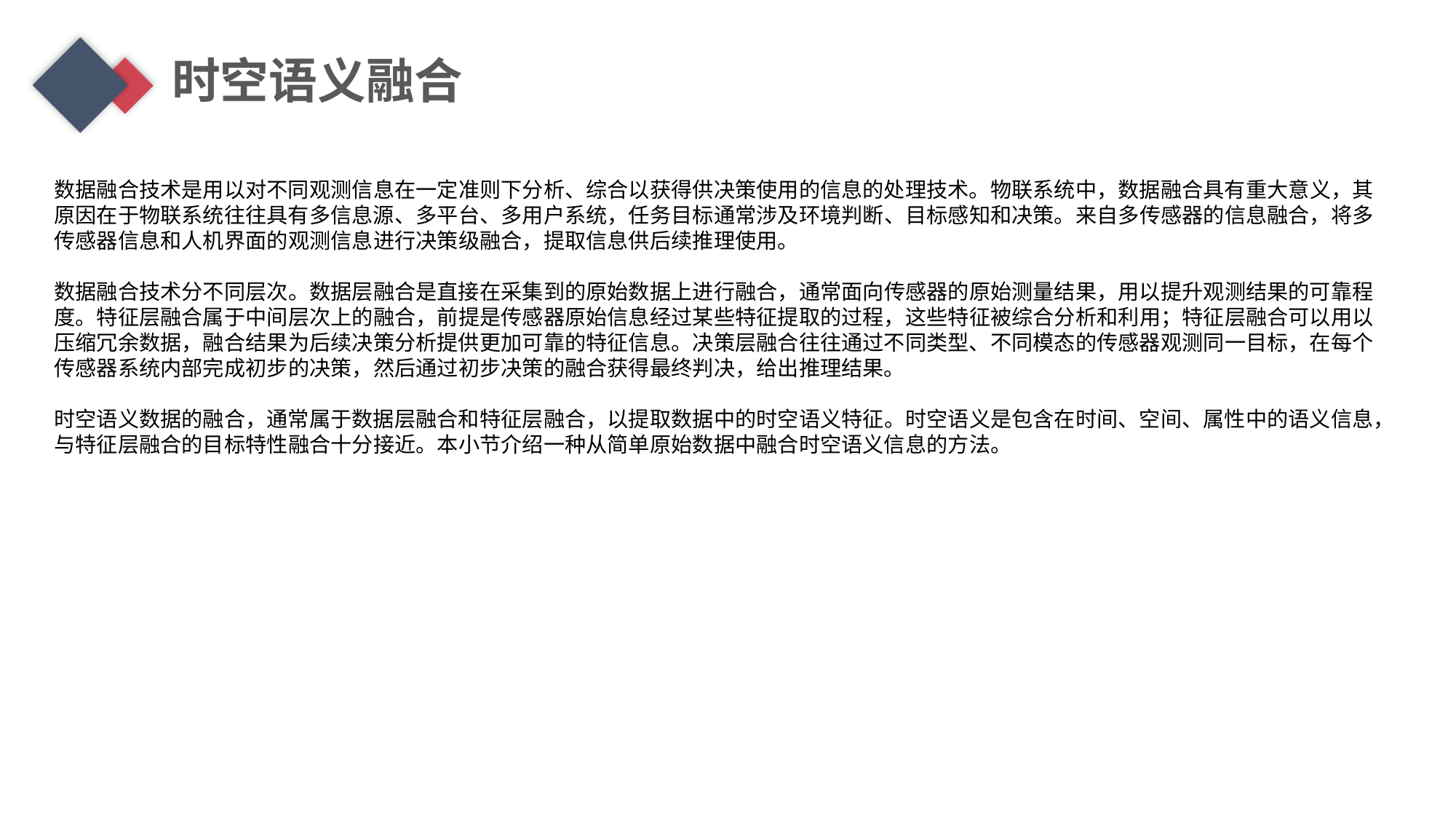

时空语义融合

数据融合技术是用以对不同观测信息在一定准则下分析、综合以获得供决策使用的信息的处理技术。物联系统中，数据融合具有重大意义，其原因在于物联系统往往具有多信息源、多平台、多用户系统，任务目标通常涉及环境判断、目标感知和决策。来自多传感器的信息融合，将多传感器信息和人机界面的观测信息进行决策级融合，提取信息供后续推理使用。

数据融合技术分不同层次。数据层融合是直接在采集到的原始数据上进行融合，通常面向传感器的原始测量结果，用以提升观测结果的可靠程度。特征层融合属于中间层次上的融合，前提是传感器原始信息经过某些特征提取的过程，这些特征被综合分析和利用；特征层融合可以用以压缩冗余数据，融合结果为后续决策分析提供更加可靠的特征信息。决策层融合往往通过不同类型、不同模态的传感器观测同一目标，在每个传感器系统内部完成初步的决策，然后通过初步决策的融合获得最终判决，给出推理结果。

时空语义数据的融合，通常属于数据层融合和特征层融合，以提取数据中的时空语义特征。时空语义是包含在时间、空间、属性中的语义信息，与特征层融合的目标特性融合十分接近。本小节介绍一种从简单原始数据中融合时空语义信息的方法。